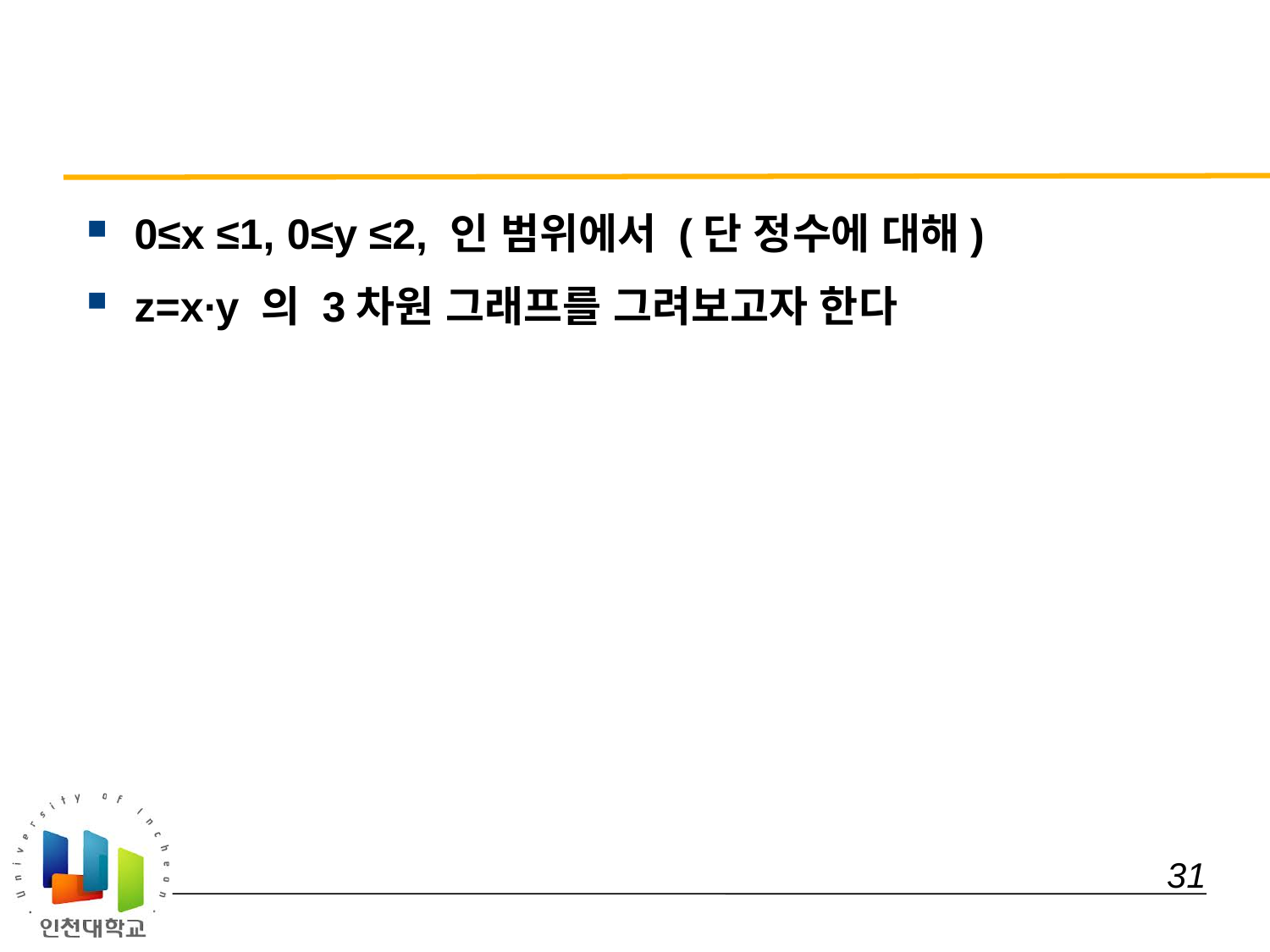

#
0≤x ≤1, 0≤y ≤2, 인 범위에서 (단 정수에 대해)
z=x∙y 의 3차원 그래프를 그려보고자 한다

 31